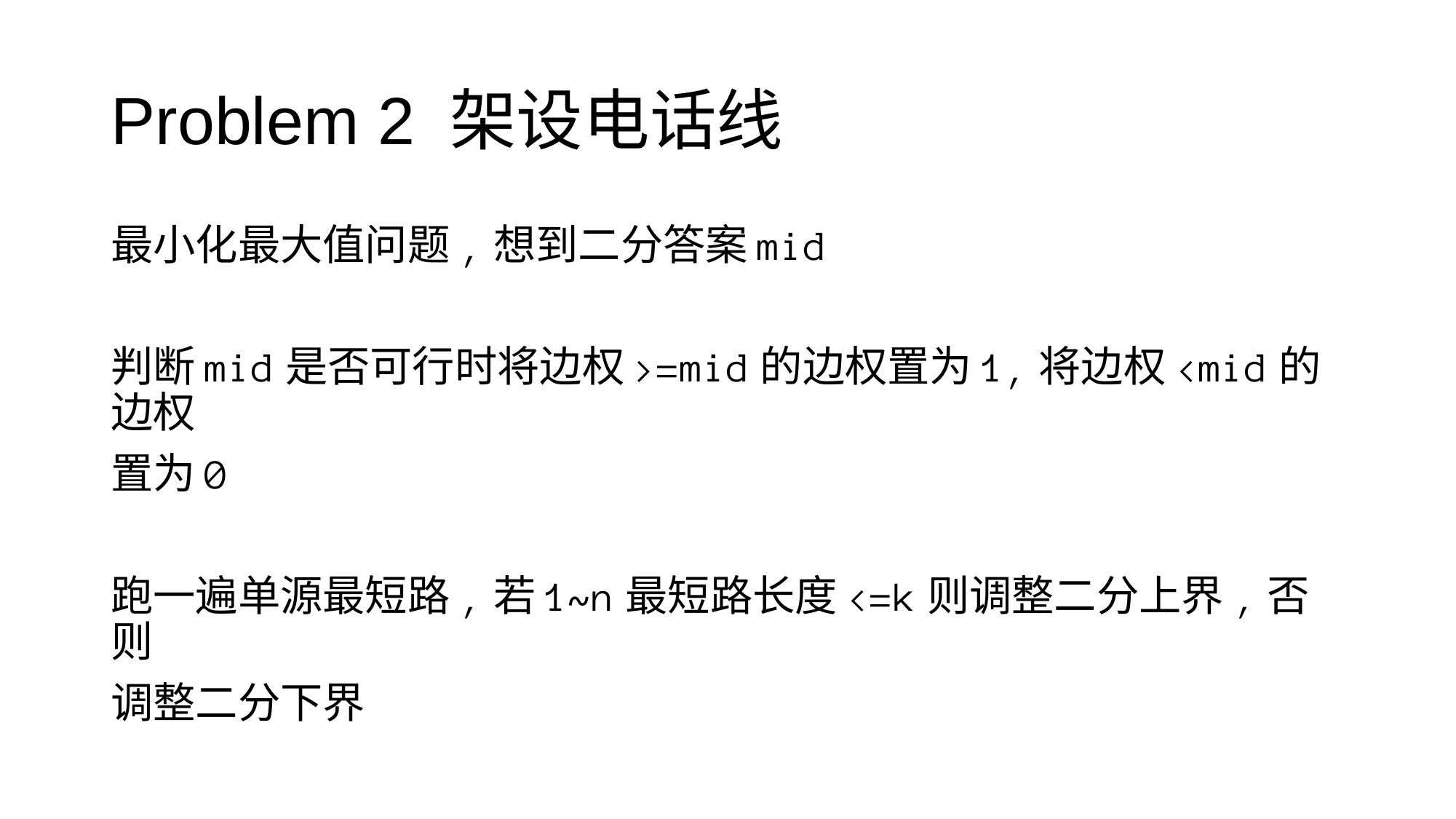

# Problem 2 架设电话线
最小化最大值问题,想到二分答案mid

判断mid是否可行时将边权>=mid的边权置为1,将边权<mid的边权
置为0

跑一遍单源最短路,若1~n最短路长度<=k则调整二分上界,否则
调整二分下界